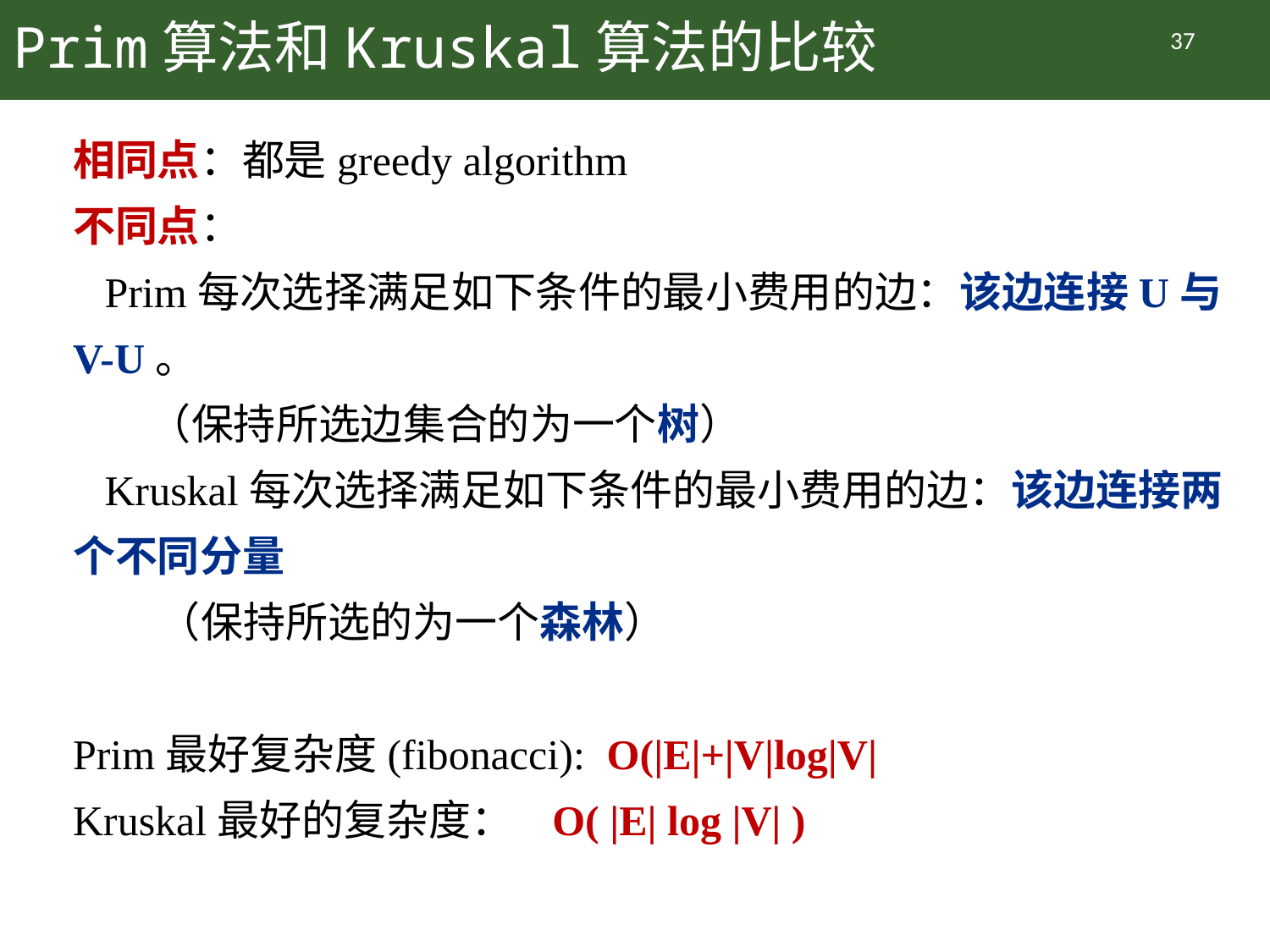

# Prim算法和Kruskal算法的比较
37
相同点：都是greedy algorithm
不同点：
   Prim每次选择满足如下条件的最小费用的边：该边连接U与V-U。
        （保持所选边集合的为一个树）
   Kruskal每次选择满足如下条件的最小费用的边：该边连接两个不同分量
         （保持所选的为一个森林）

Prim最好复杂度(fibonacci):  O(|E|+|V|log|V|
Kruskal最好的复杂度：   O( |E| log |V| )